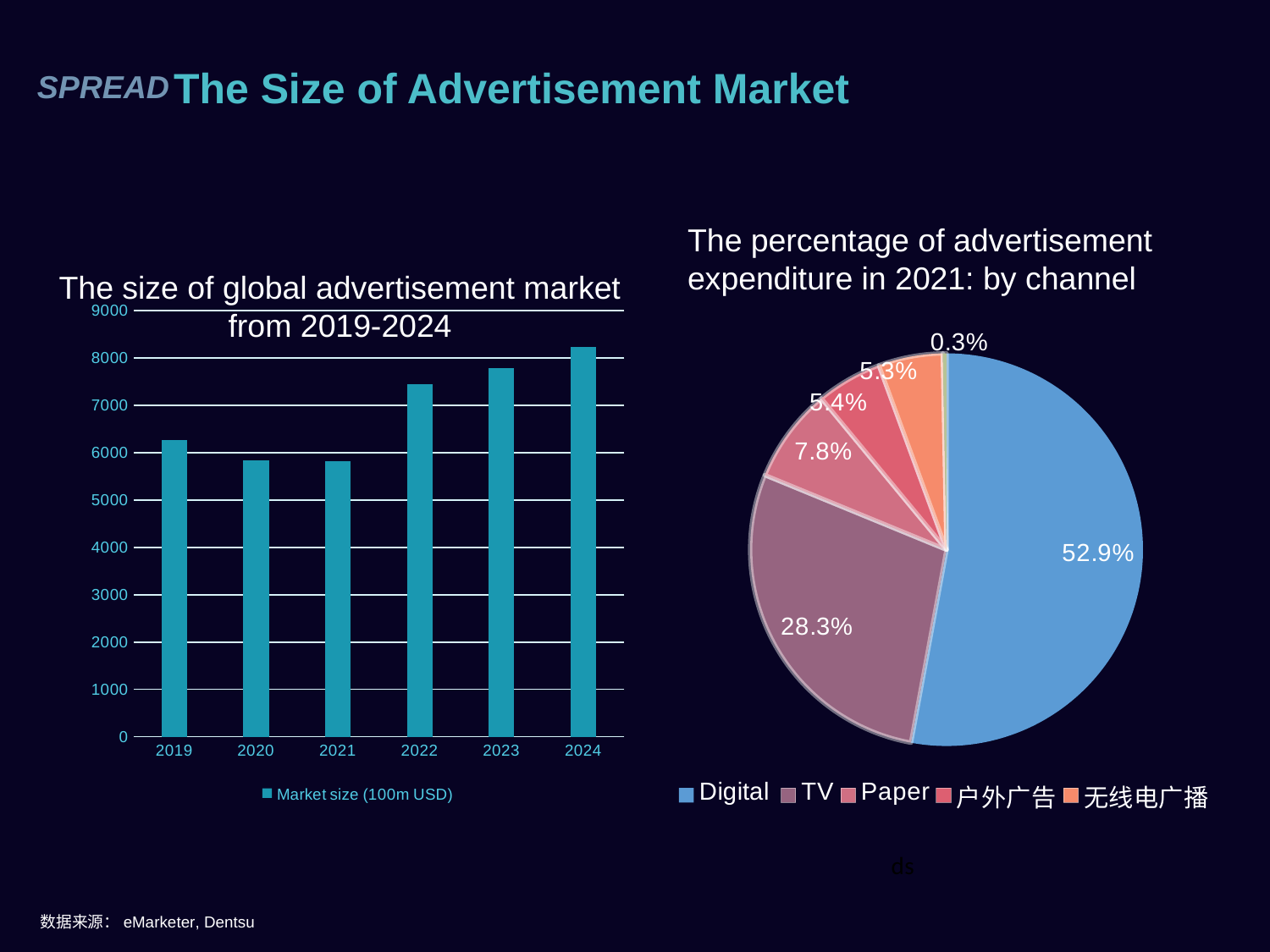

# The Size of Advertisement Market
SPREAD

### Chart:

| Category | 系列 1 |
|---|---|
| Digital
 | 0.529 |
| TV
 | 0.283 |
| Paper | 0.078 |
| 户外广告 | 0.054 |
| 无线电广播 | 0.053 |
| 电影院 | 0.003 |
The percentage of advertisement expenditure in 2021: by channel
The size of global advertisement market from 2019-2024

### Chart:

| Category | Market size (100m USD)
 |
|---|---|
| 2019 | 6277.0 |
| 2020 | 5831.0 |
| 2021 | 5825.0 |
| 2022 | 7450.0 |
| 2023 | 7789.0 |
| 2024 | 8242.0 |
数据来源：eMarketer, Dentsu